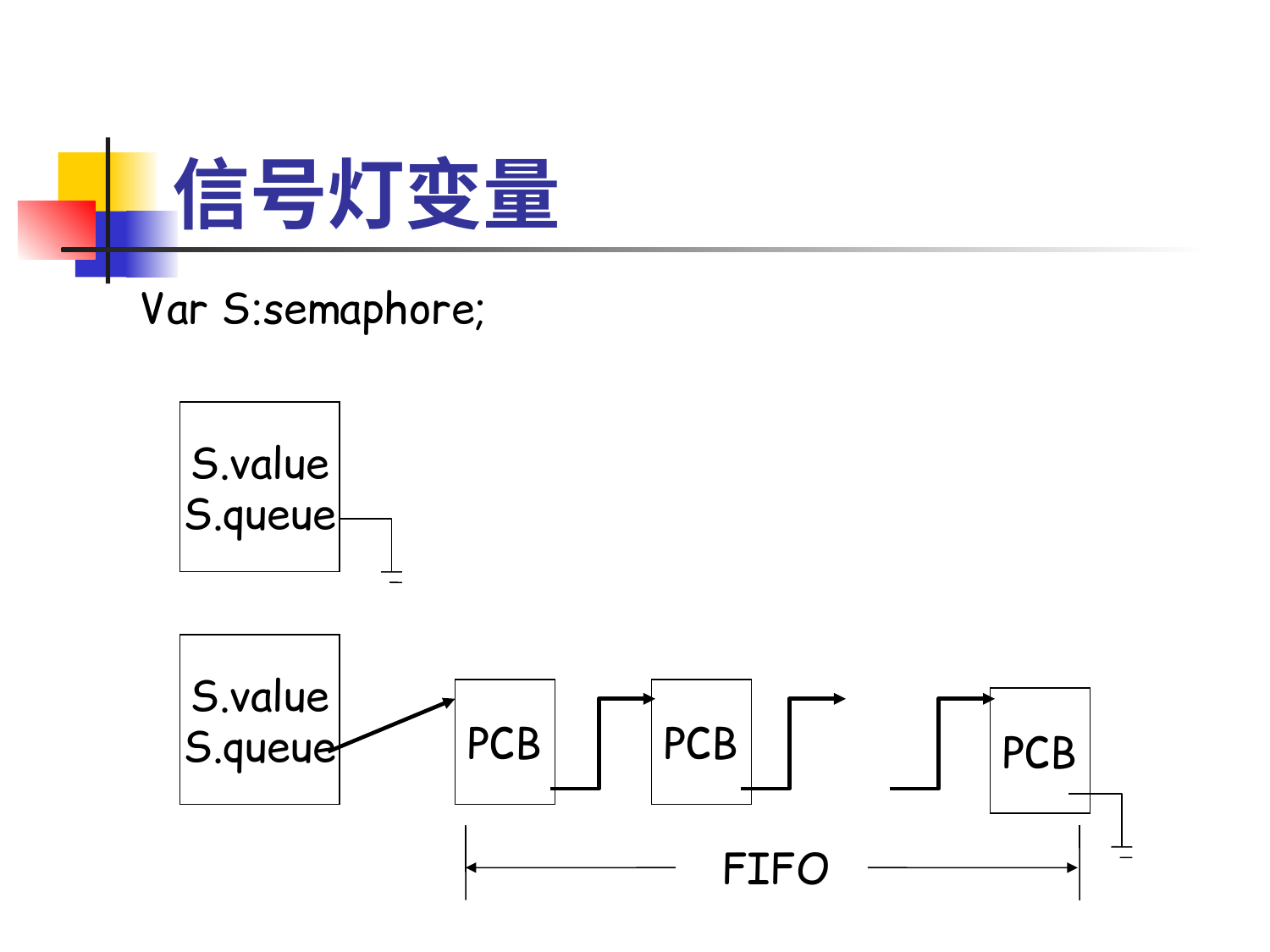

# 信号灯变量
Var S:semaphore;
S.value
S.queue

S.value
S.queue
PCB
PCB
PCB

FIFO